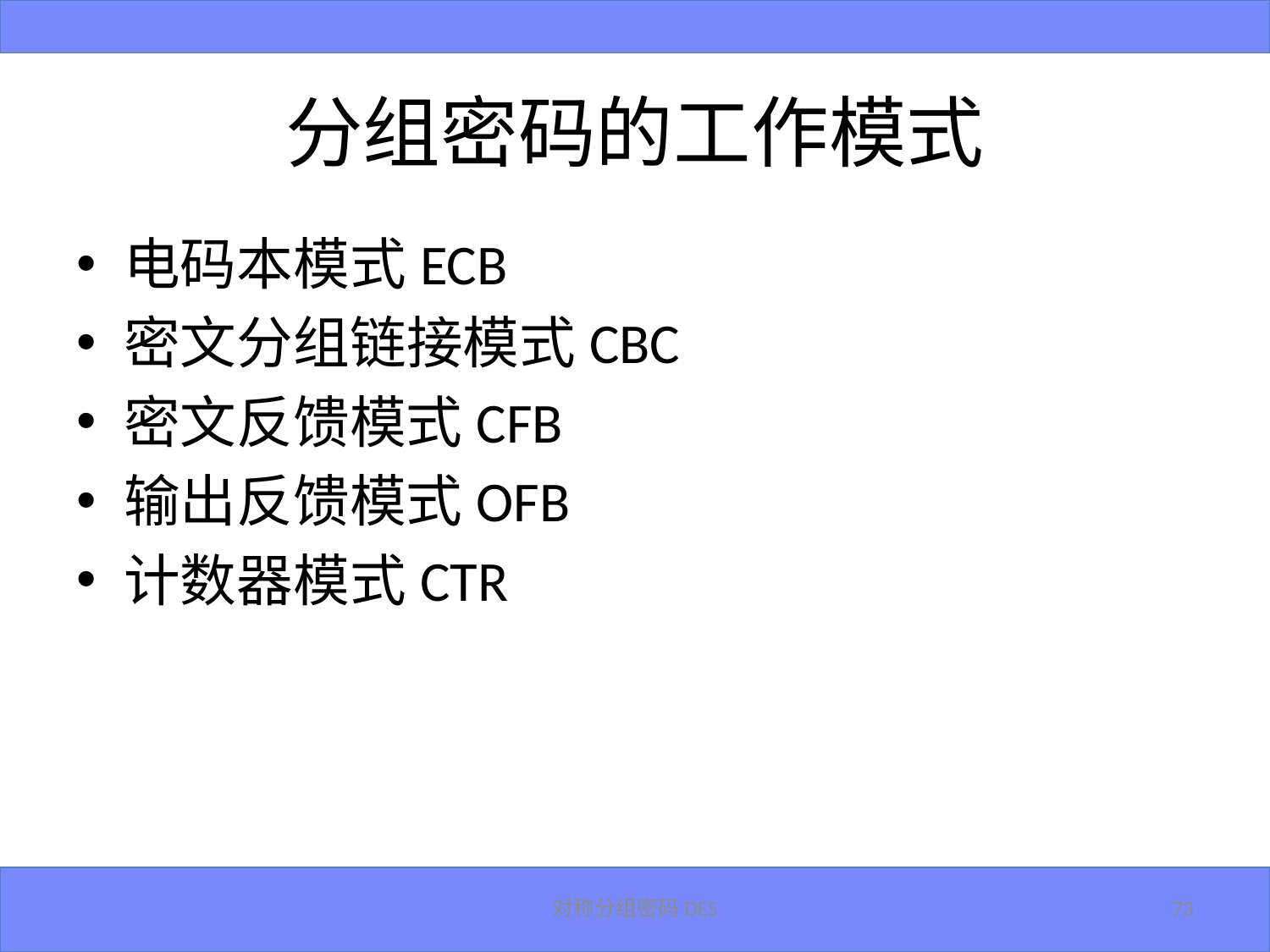

# 分组密码的工作模式
电码本模式ECB
密文分组链接模式CBC
密文反馈模式CFB
输出反馈模式OFB
计数器模式CTR
73
对称分组密码DES